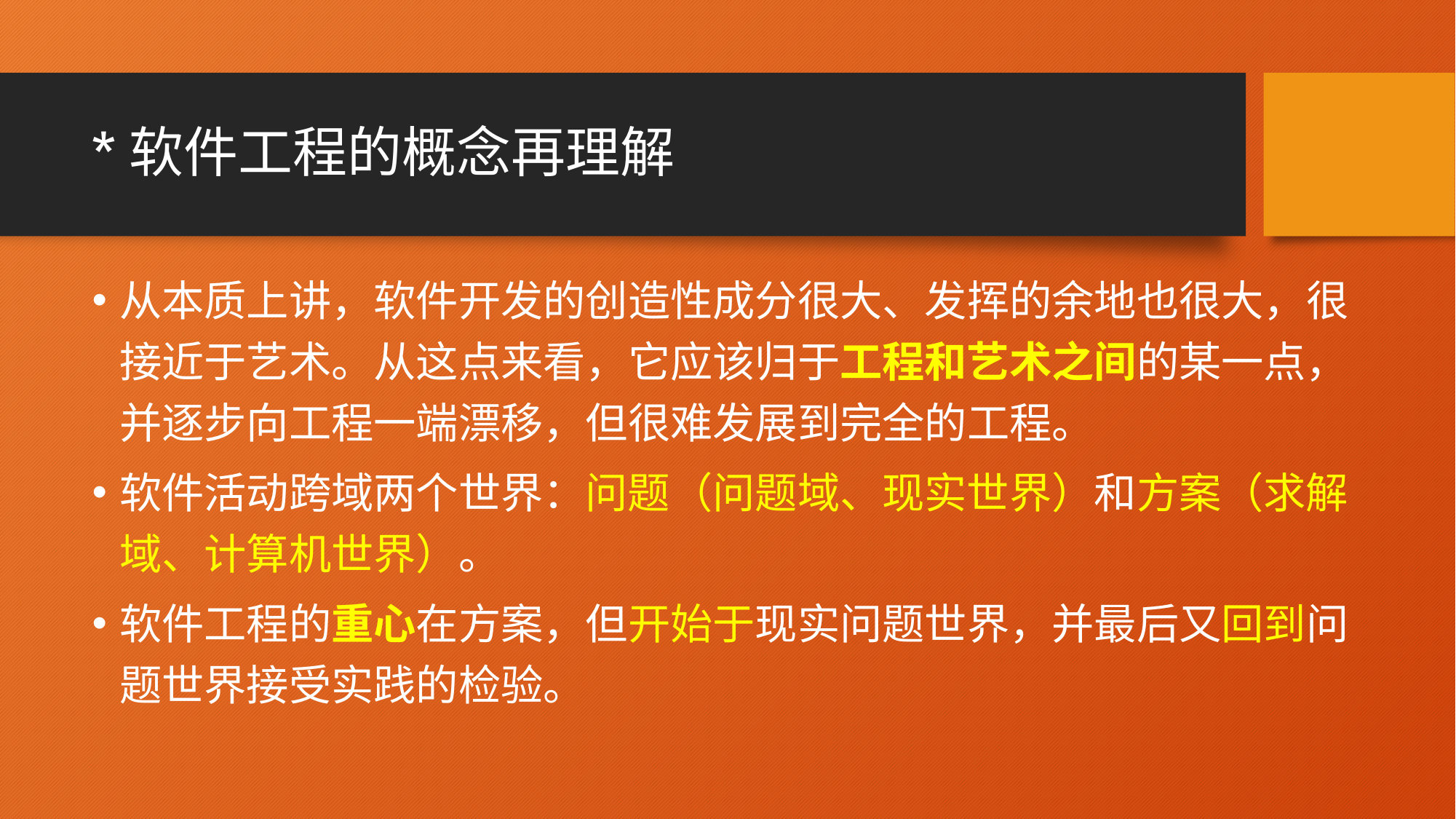

# *软件工程的概念再理解
从本质上讲，软件开发的创造性成分很大、发挥的余地也很大，很接近于艺术。从这点来看，它应该归于工程和艺术之间的某一点，并逐步向工程一端漂移，但很难发展到完全的工程。
软件活动跨域两个世界：问题（问题域、现实世界）和方案（求解域、计算机世界）。
软件工程的重心在方案，但开始于现实问题世界，并最后又回到问题世界接受实践的检验。